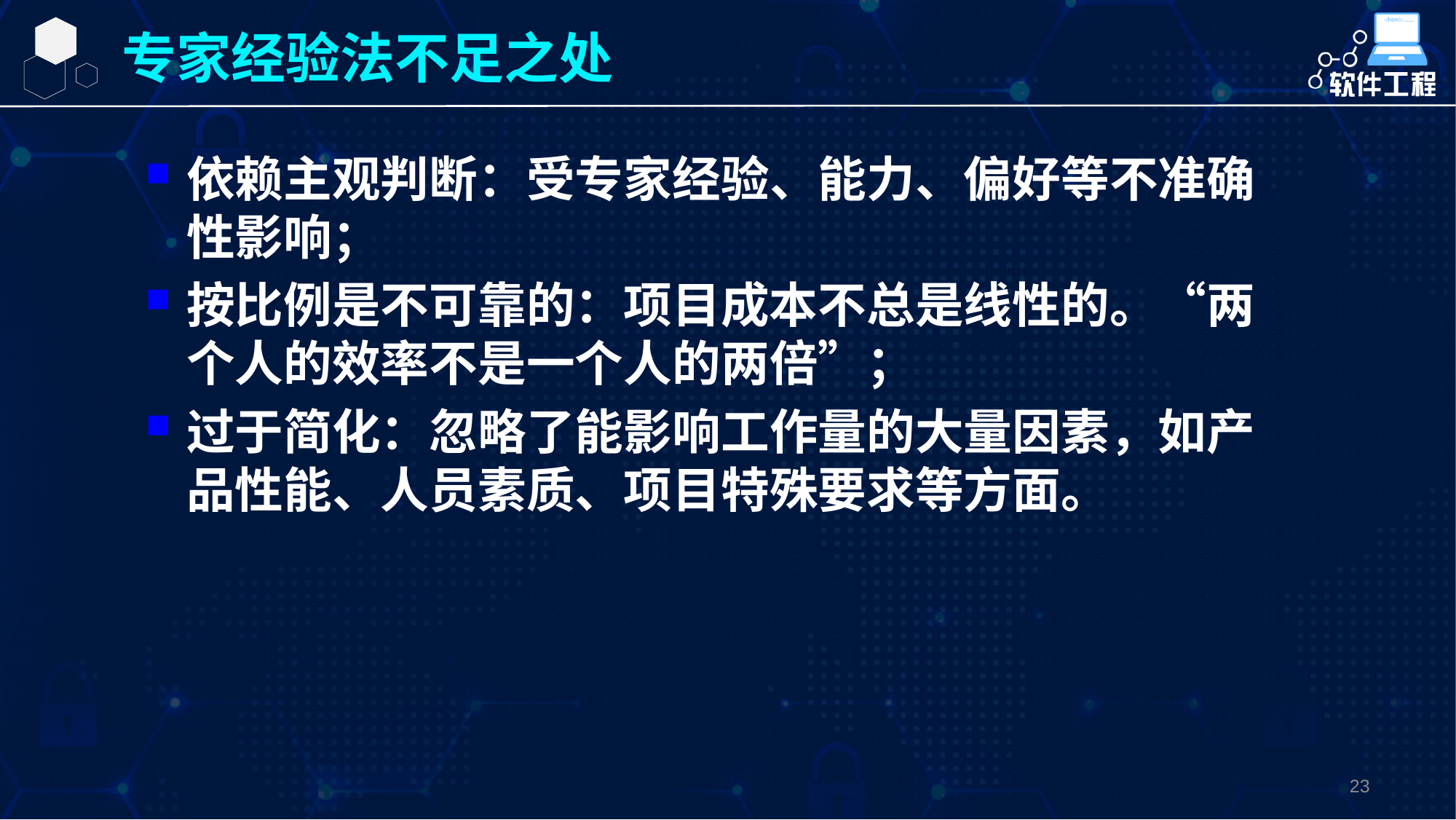

23
专家经验法不足之处
依赖主观判断：受专家经验、能力、偏好等不准确性影响；
按比例是不可靠的：项目成本不总是线性的。“两个人的效率不是一个人的两倍”；
过于简化：忽略了能影响工作量的大量因素，如产品性能、人员素质、项目特殊要求等方面。